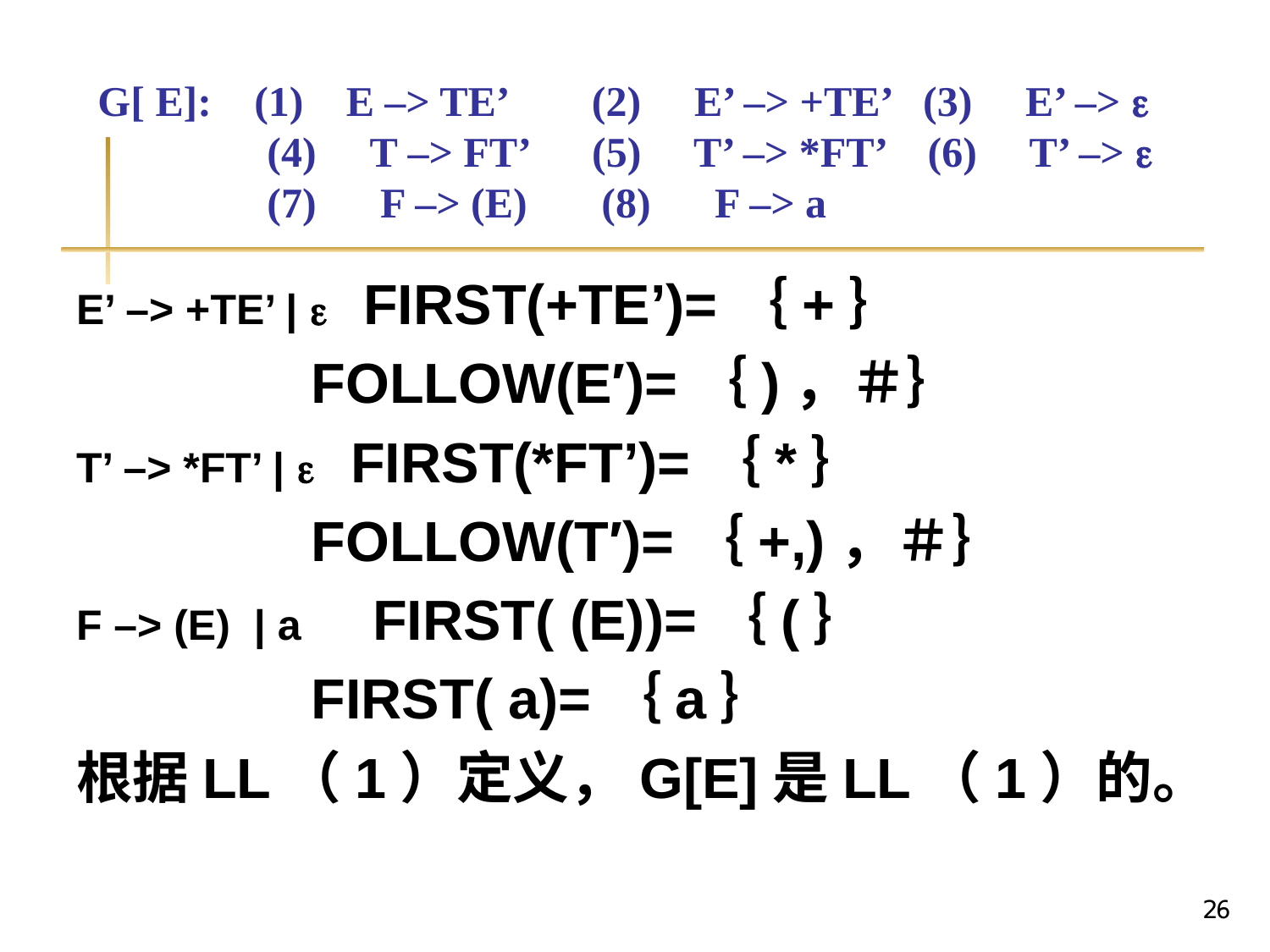

# G[ E]:    (1)    E –> TE’        (2)     E’ –> +TE’   (3)     E’ –> ε (4)     T –> FT’      (5)     T’ –> *FT’    (6)     T’ –> ε (7)      F –> (E)       (8)      F –> a
E’ –> +TE’ | ε   FIRST(+TE’)=｛+｝
               FOLLOW(E′)=｛)，＃｝
T’ –> *FT’ | ε   FIRST(*FT’)=｛*｝
               FOLLOW(T′)=｛+,)，＃｝
F –> (E)  | a      FIRST( (E))=｛(｝
               FIRST( a)=｛a｝
根据LL（1）定义，G[E]是LL（1）的。

26